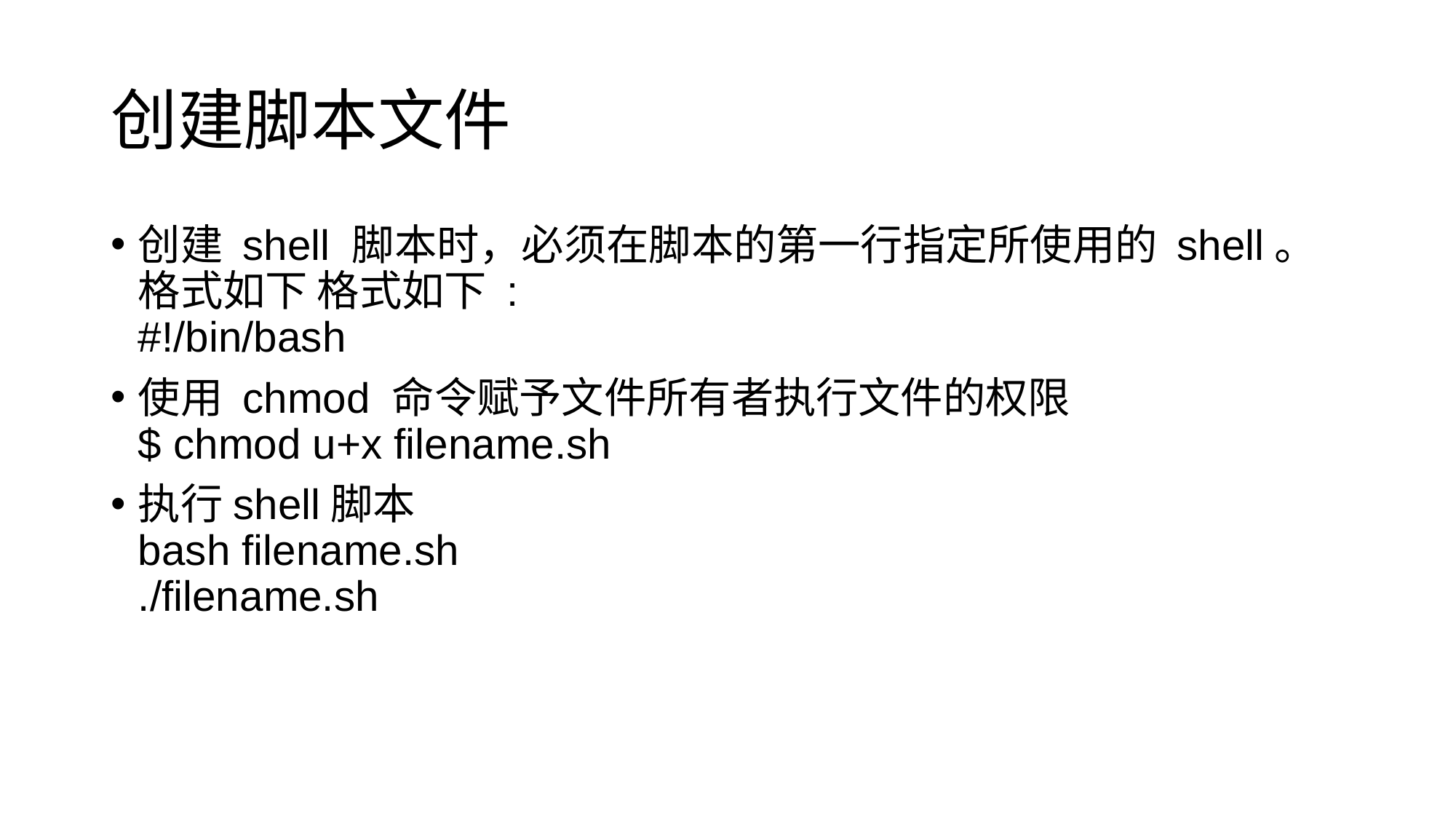

# 创建脚本文件
创建 shell 脚本时，必须在脚本的第一行指定所使用的 shell。格式如下 格式如下 :
#!/bin/bash
使用 chmod 命令赋予文件所有者执行文件的权限
$ chmod u+x filename.sh
执行shell脚本
bash filename.sh
./filename.sh